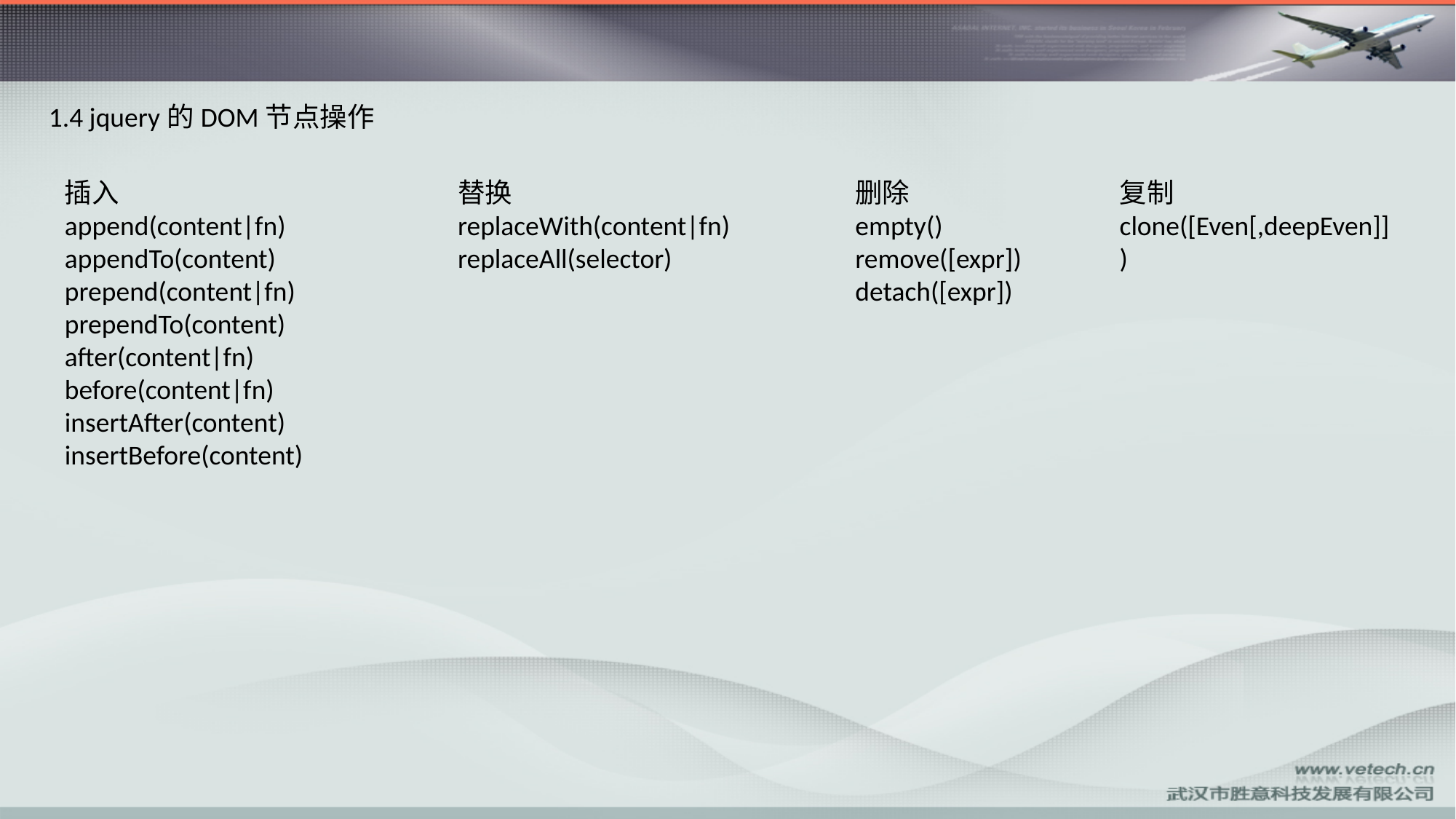

1.4 jquery的DOM节点操作
插入
append(content|fn)
appendTo(content)
prepend(content|fn)
prependTo(content)
after(content|fn)
before(content|fn)
insertAfter(content)
insertBefore(content)
替换
replaceWith(content|fn)
replaceAll(selector)
删除
empty()
remove([expr])
detach([expr])
复制
clone([Even[,deepEven]])